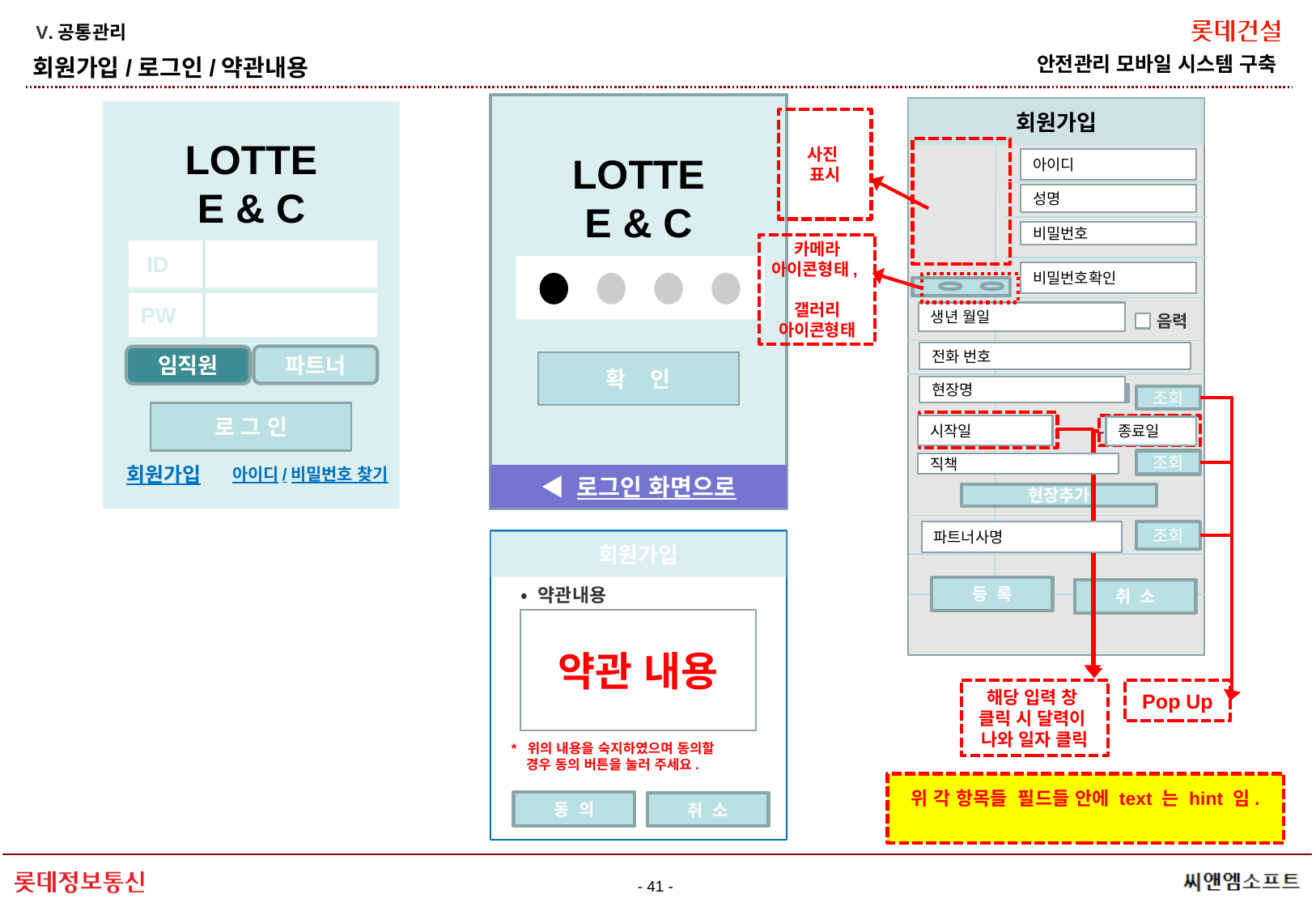

V.공통관리
회원가입/로그인/약관내용

회원가입

사진
표시
LOTTE
E & C
LOTTE
E & C

아이디
성명
비밀번호
카메라 아이콘형태,

갤러리 아이콘형태
 ID

비밀번호확인

PW
생년 월일
음력

전화 번호
파트너
임직원
확    인
현장명
현장A
조회
로 그 인

~

시작일
종료일
조회
직책
회원가입
아이디/비밀번호 찾기
◀ 로그인 화면으로
현장추가
파트너사명
조회

회원가입
등  록
• 약관내용
취  소
약관 내용
해당 입력 창
클릭 시 달력이
나와 일자 클릭
Pop Up
 *  위의 내용을 숙지하였으며 동의할
    경우 동의 버튼을 눌러 주세요.
위 각 항목들  필드들 안에 text 는 hint 임.

동  의
취  소